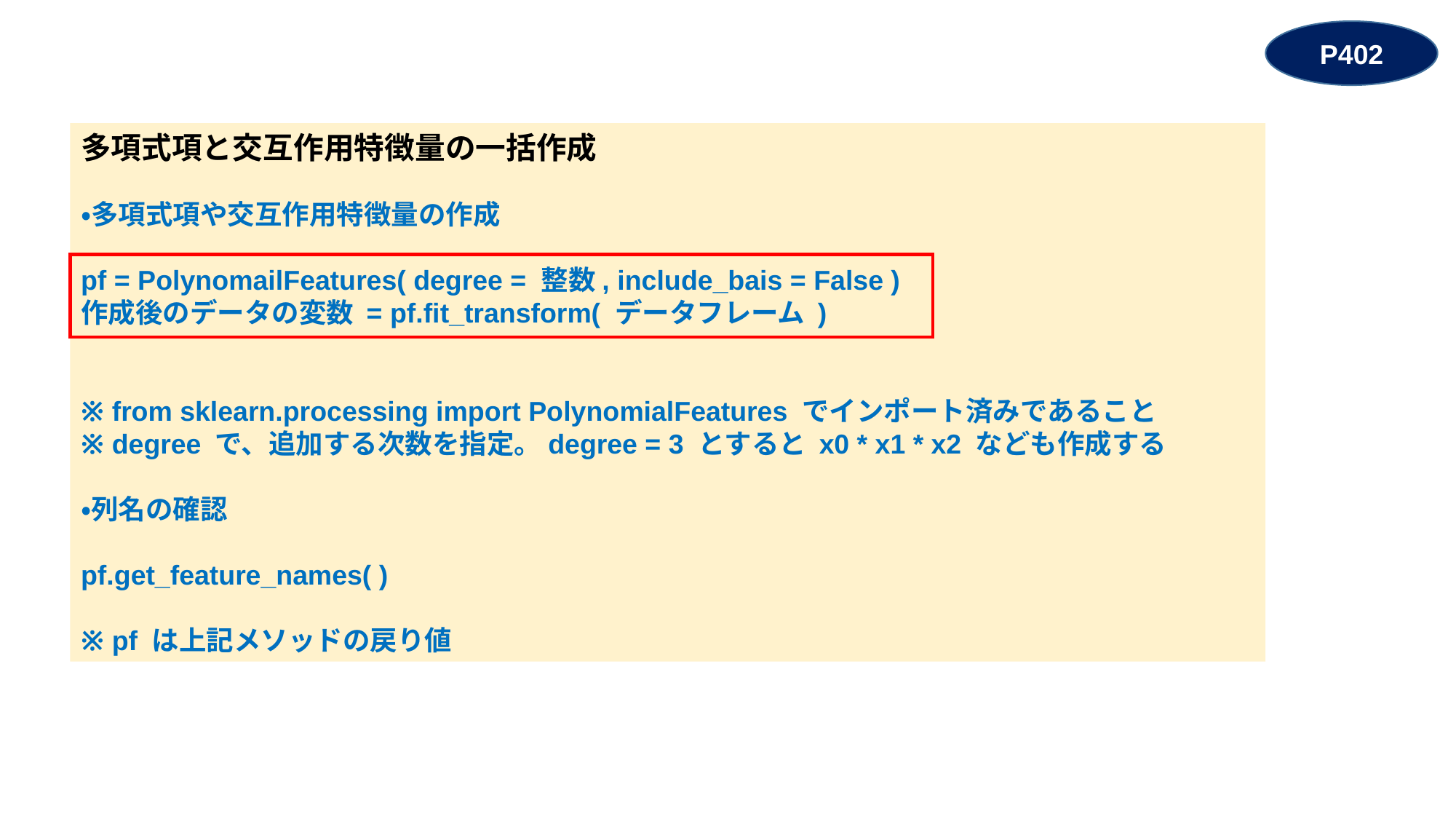

P402
多項式項と交互作用特徴量の一括作成

・多項式項や交互作用特徴量の作成

pf = PolynomailFeatures( degree = 整数, include_bais = False )
作成後のデータの変数 = pf.fit_transform( データフレーム )

※ from sklearn.processing import PolynomialFeatures でインポート済みであること
※ degree で、追加する次数を指定。degree = 3 とすると x0 * x1 * x2 なども作成する

・列名の確認

pf.get_feature_names( )

※ pf は上記メソッドの戻り値